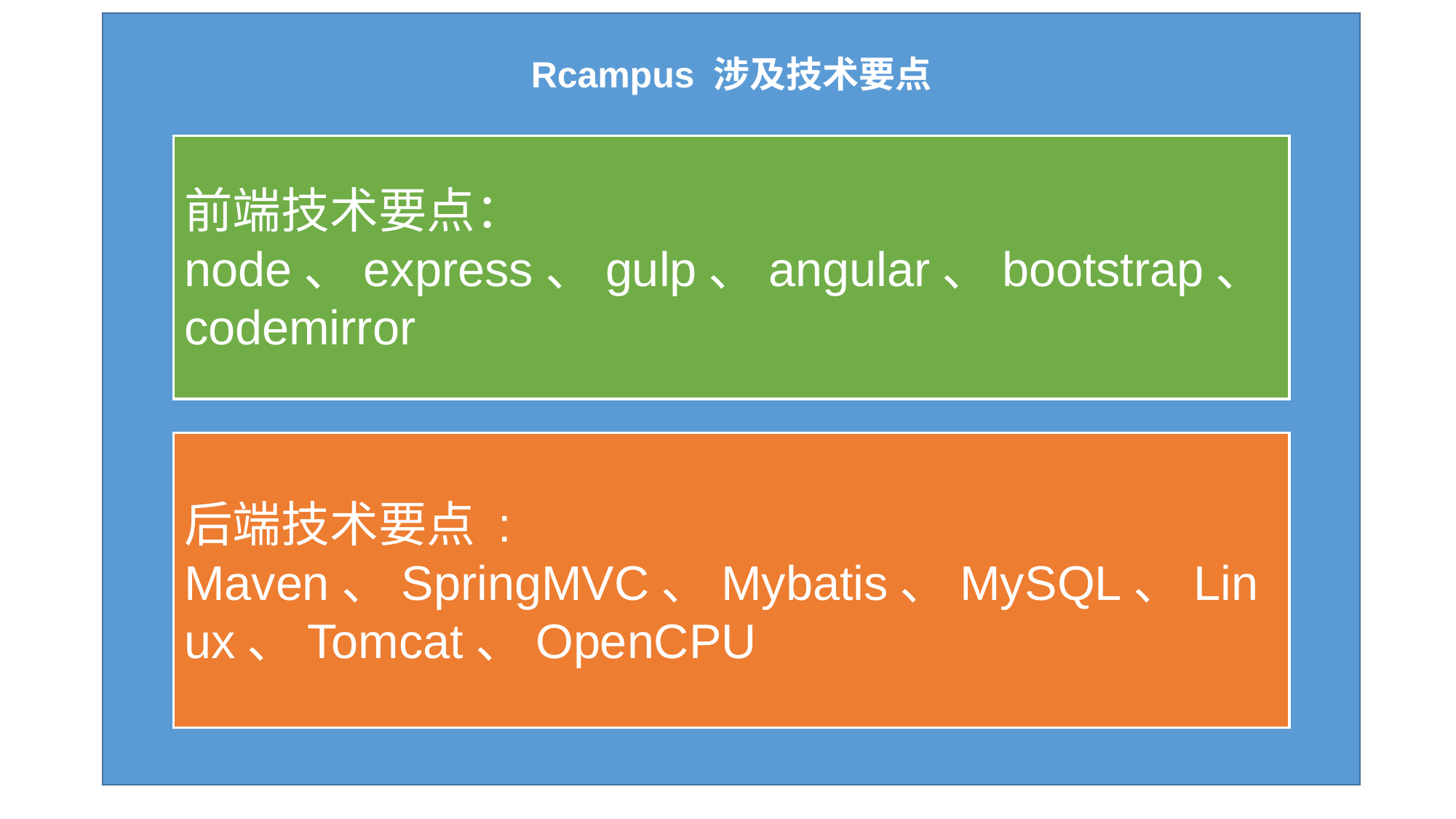

Rcampus 涉及技术要点
前端技术要点：
node、express、gulp、angular、bootstrap、codemirror
后端技术要点 :
Maven、SpringMVC、Mybatis、MySQL、Linux、Tomcat、OpenCPU